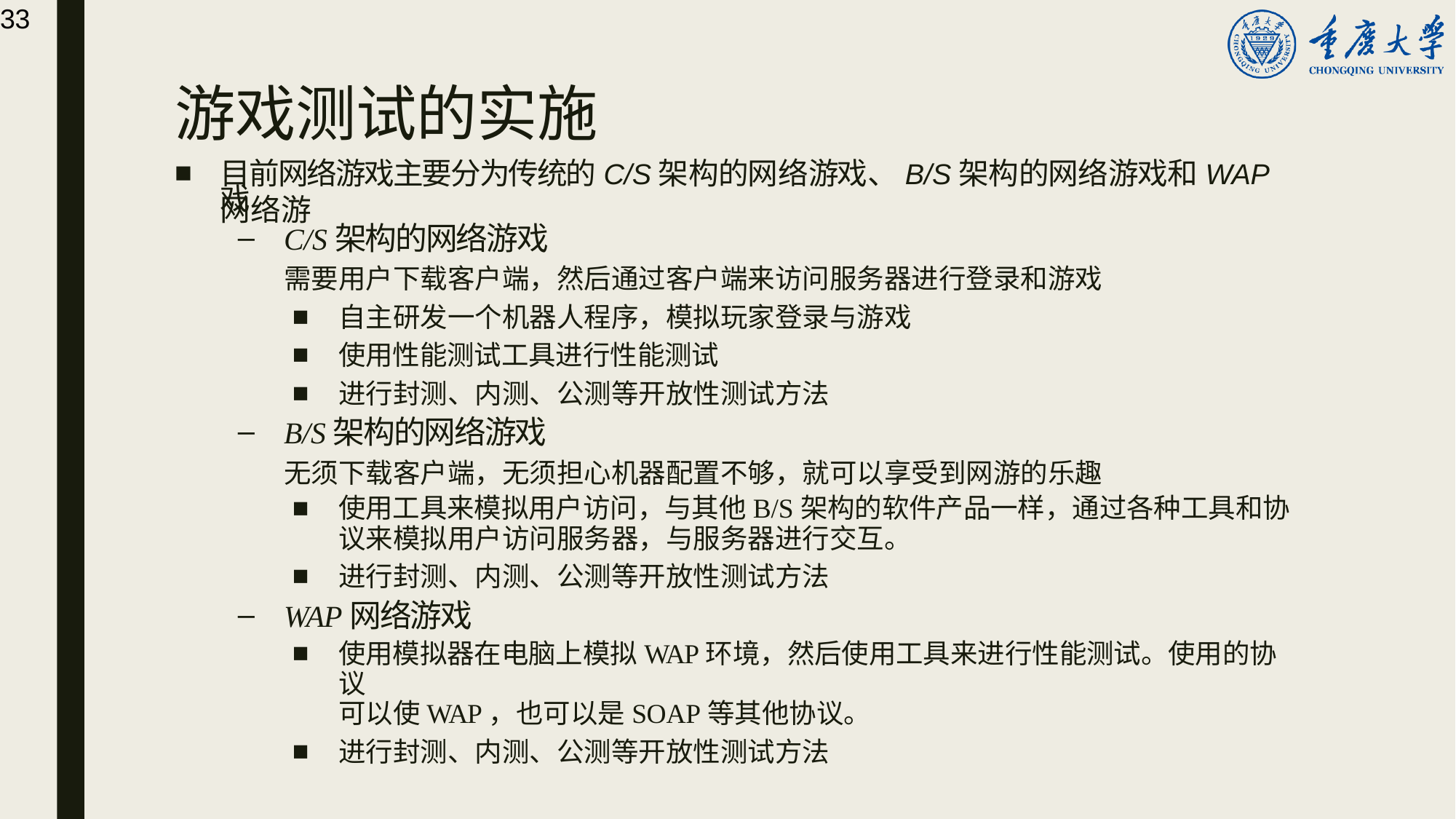

33
# 游戏测试的实施
目前网络游戏主要分为传统的C/S架构的网络游戏、B/S架构的网络游戏和WAP网络游
戏
C/S架构的网络游戏
需要用户下载客户端，然后通过客户端来访问服务器进行登录和游戏
自主研发一个机器人程序，模拟玩家登录与游戏
使用性能测试工具进行性能测试
进行封测、内测、公测等开放性测试方法
B/S架构的网络游戏
无须下载客户端，无须担心机器配置不够，就可以享受到网游的乐趣
使用工具来模拟用户访问，与其他B/S架构的软件产品一样，通过各种工具和协
议来模拟用户访问服务器，与服务器进行交互。
进行封测、内测、公测等开放性测试方法
WAP网络游戏
使用模拟器在电脑上模拟WAP环境，然后使用工具来进行性能测试。使用的协议
可以使WAP，也可以是SOAP等其他协议。
进行封测、内测、公测等开放性测试方法